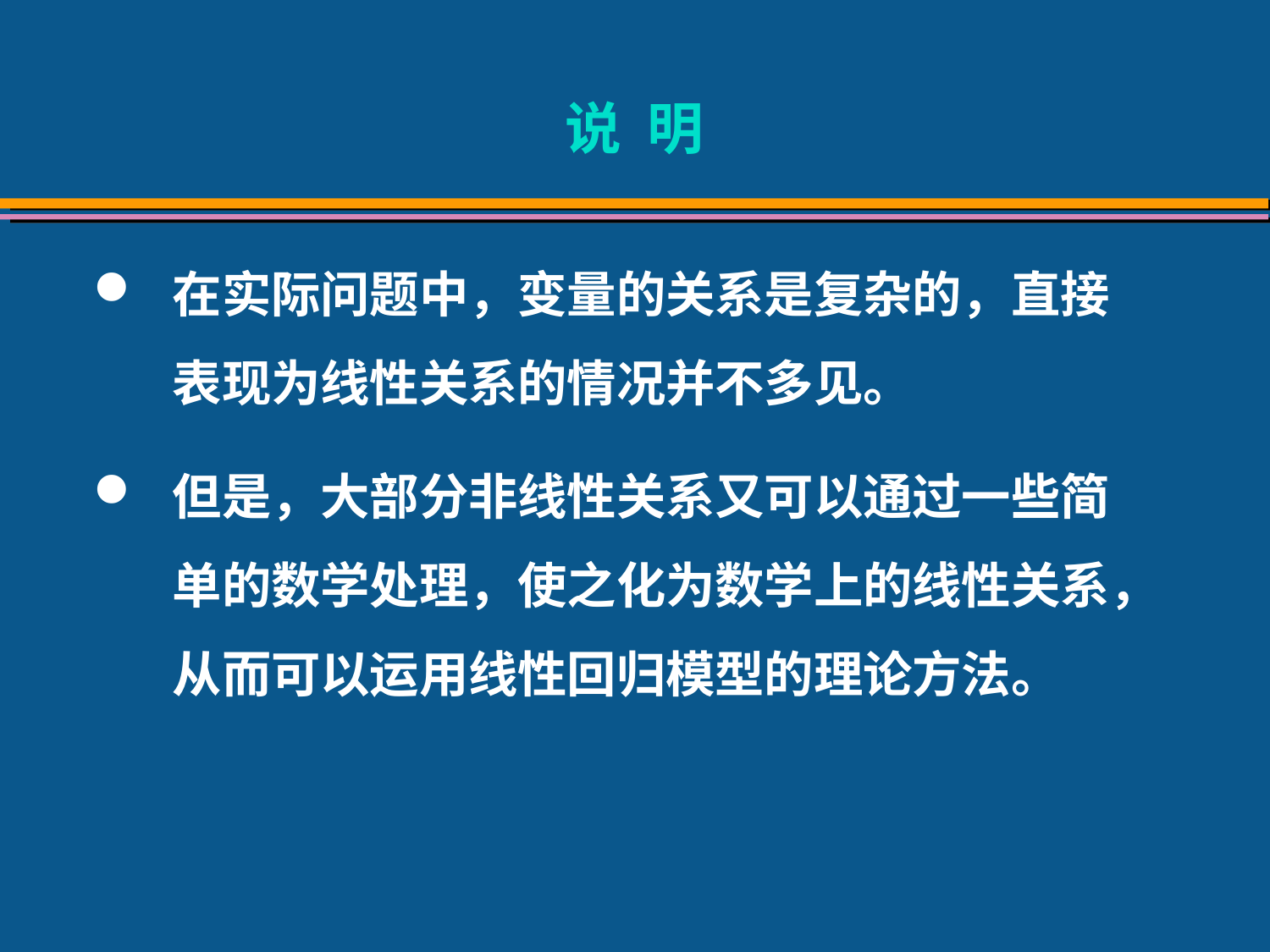

# 说  明
在实际问题中，变量的关系是复杂的，直接表现为线性关系的情况并不多见。
但是，大部分非线性关系又可以通过一些简单的数学处理，使之化为数学上的线性关系，从而可以运用线性回归模型的理论方法。